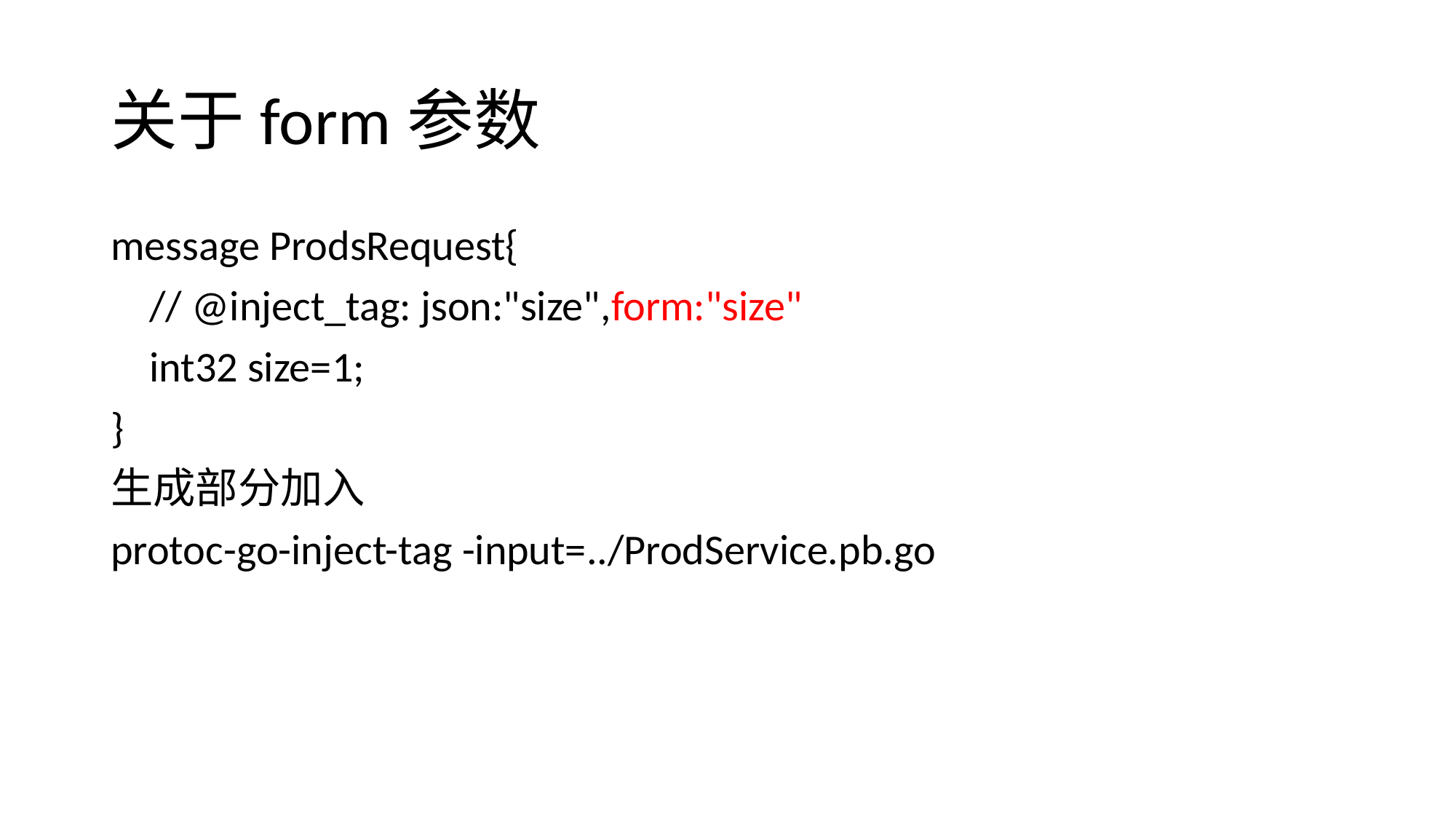

# 关于form参数
message ProdsRequest{
    // @inject_tag: json:"size",form:"size"
    int32 size=1;
}
生成部分加入
protoc-go-inject-tag -input=../ProdService.pb.go